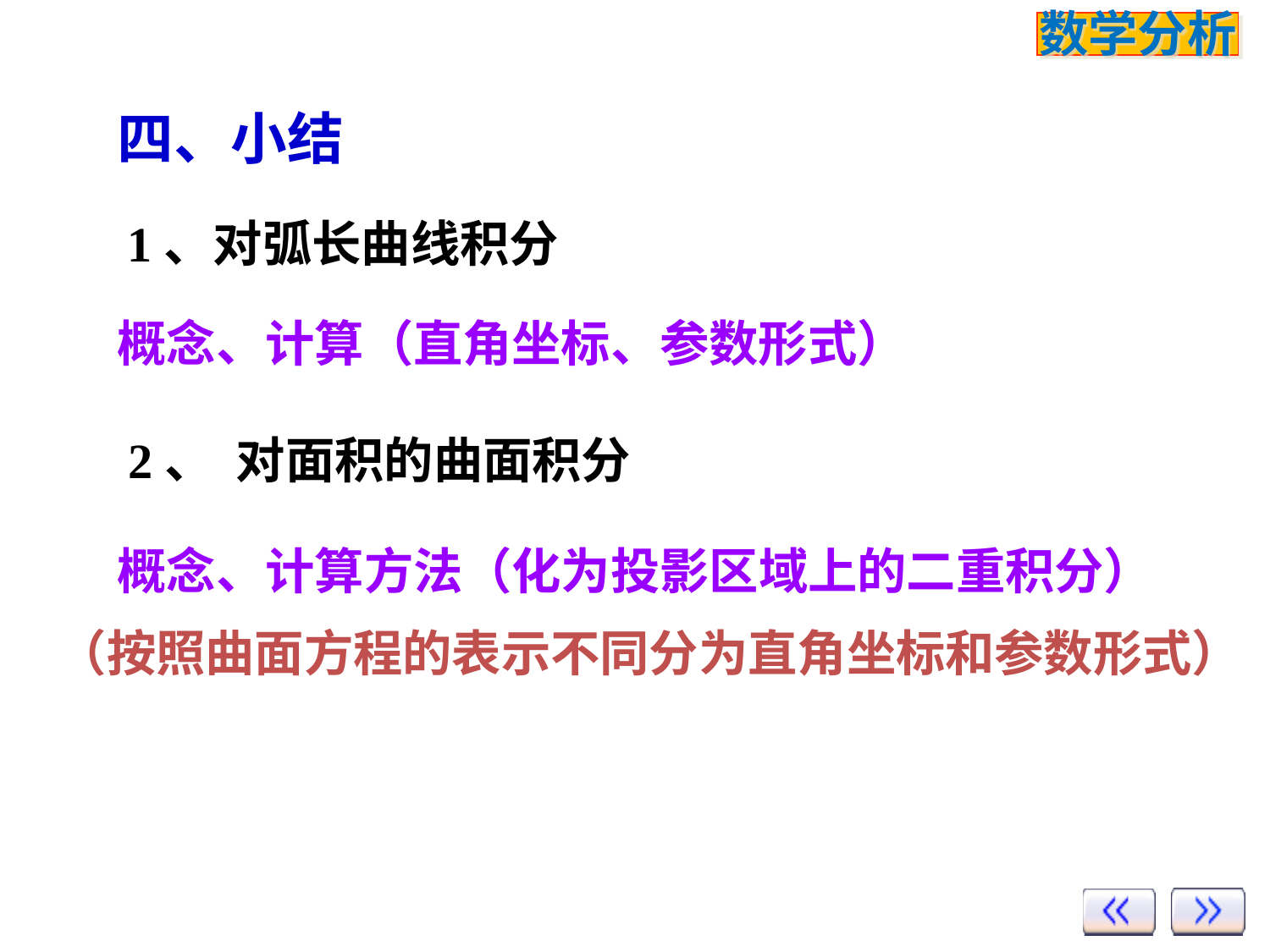

# 四、小结
1、对弧长曲线积分
概念、计算（直角坐标、参数形式）
2、  对面积的曲面积分
概念、计算方法（化为投影区域上的二重积分）
（按照曲面方程的表示不同分为直角坐标和参数形式）